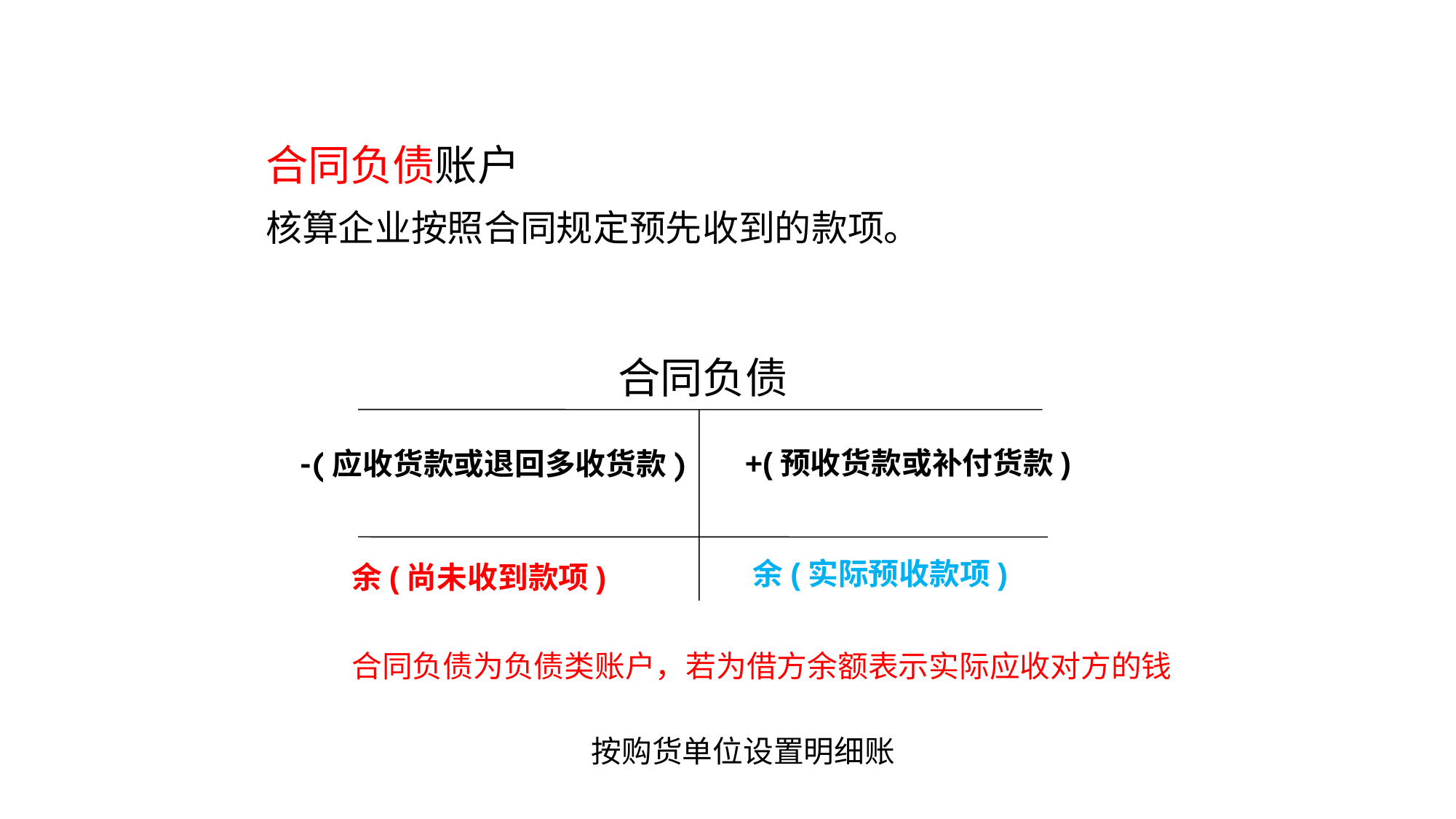

合同负债账户
核算企业按照合同规定预先收到的款项。
合同负债

+(预收货款或补付货款)
-(应收货款或退回多收货款)

余(实际预收款项)
余(尚未收到款项)
合同负债为负债类账户，若为借方余额表示实际应收对方的钱
按购货单位设置明细账